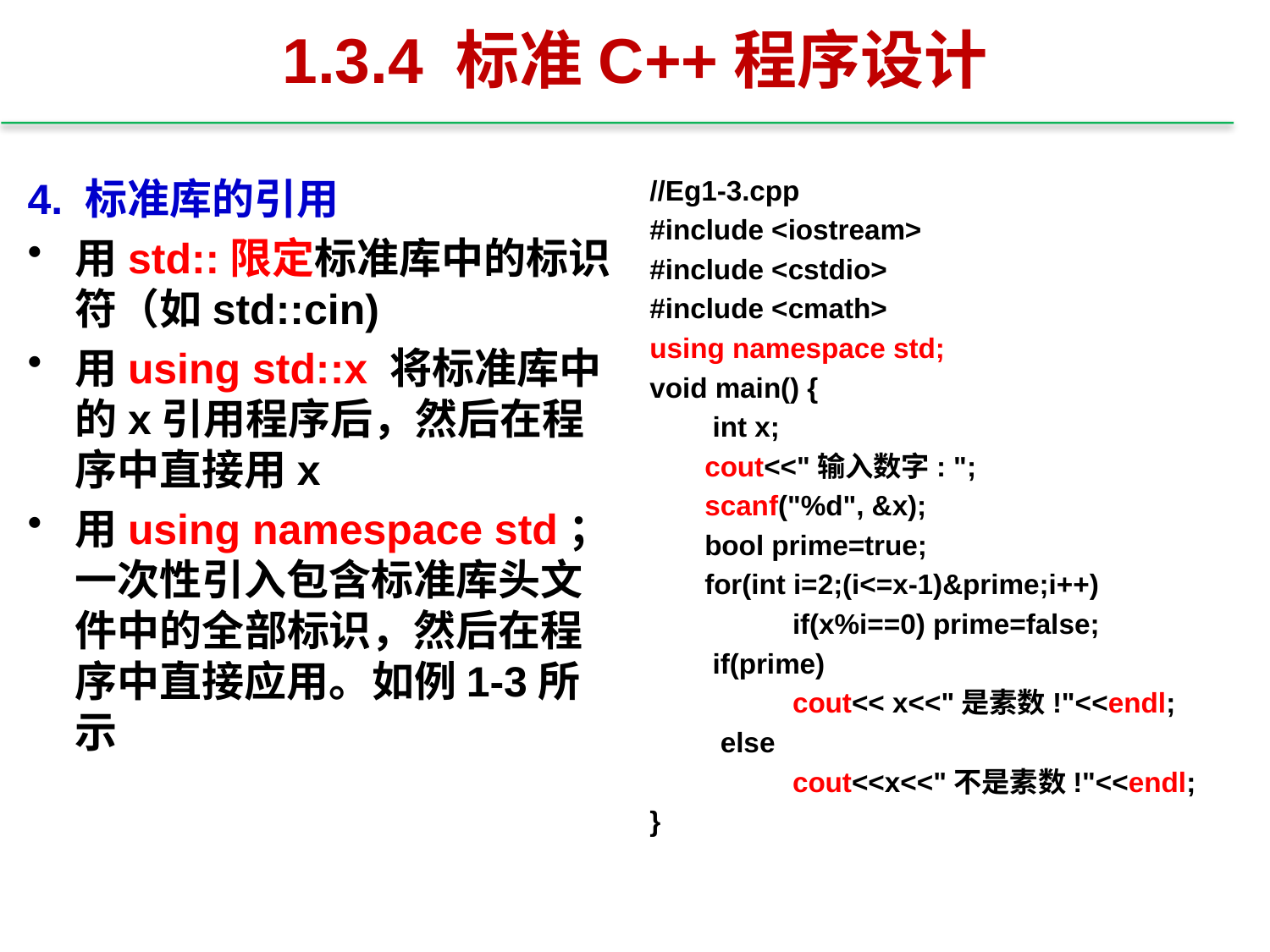

# 1.3.4 标准C++程序设计
4. 标准库的引用
用std::限定标准库中的标识符（如std::cin)
用using std::x 将标准库中的x引用程序后，然后在程序中直接用x
用using namespace std；一次性引入包含标准库头文件中的全部标识，然后在程序中直接应用。如例1-3所示
//Eg1-3.cpp
#include <iostream>
#include <cstdio>
#include <cmath>
using namespace std;
void main() {
        int x;
       cout<<"输入数字: ";
       scanf("%d", &x);
       bool prime=true;
       for(int i=2;(i<=x-1)&prime;i++)
	  if(x%i==0) prime=false;
        if(prime)
	  cout<< x<<"是素数!"<<endl;
         else
	  cout<<x<<"不是素数!"<<endl;
}